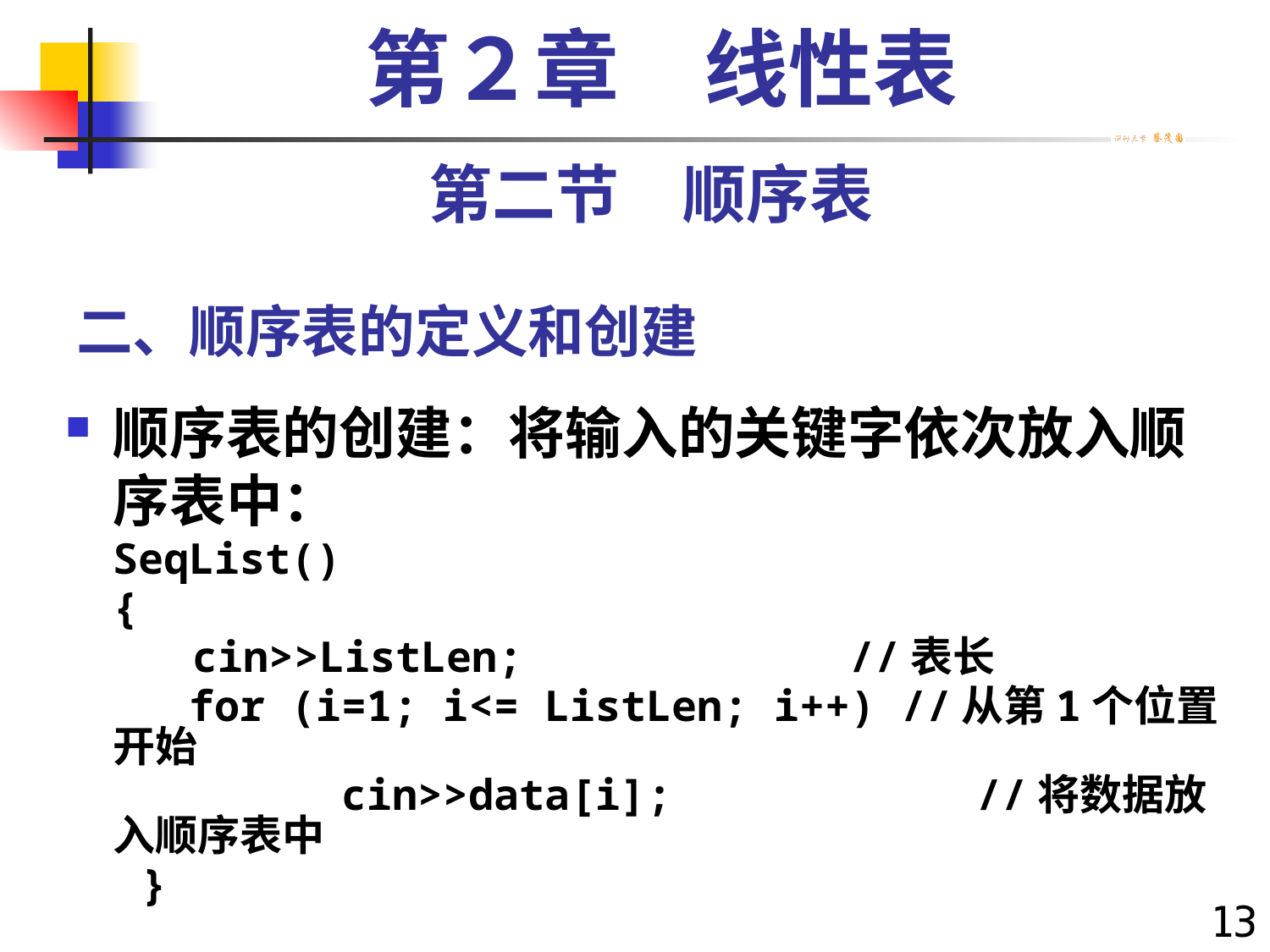

第２章　线性表
第二节　顺序表
# 二、顺序表的定义和创建
顺序表的创建：将输入的关键字依次放入顺序表中：
	SeqList()
	{
     cin>>ListLen; 		    //表长
	   for (i=1; i<= ListLen; i++) //从第1个位置开始
		    cin>>data[i];		    //将数据放入顺序表中
   }
13